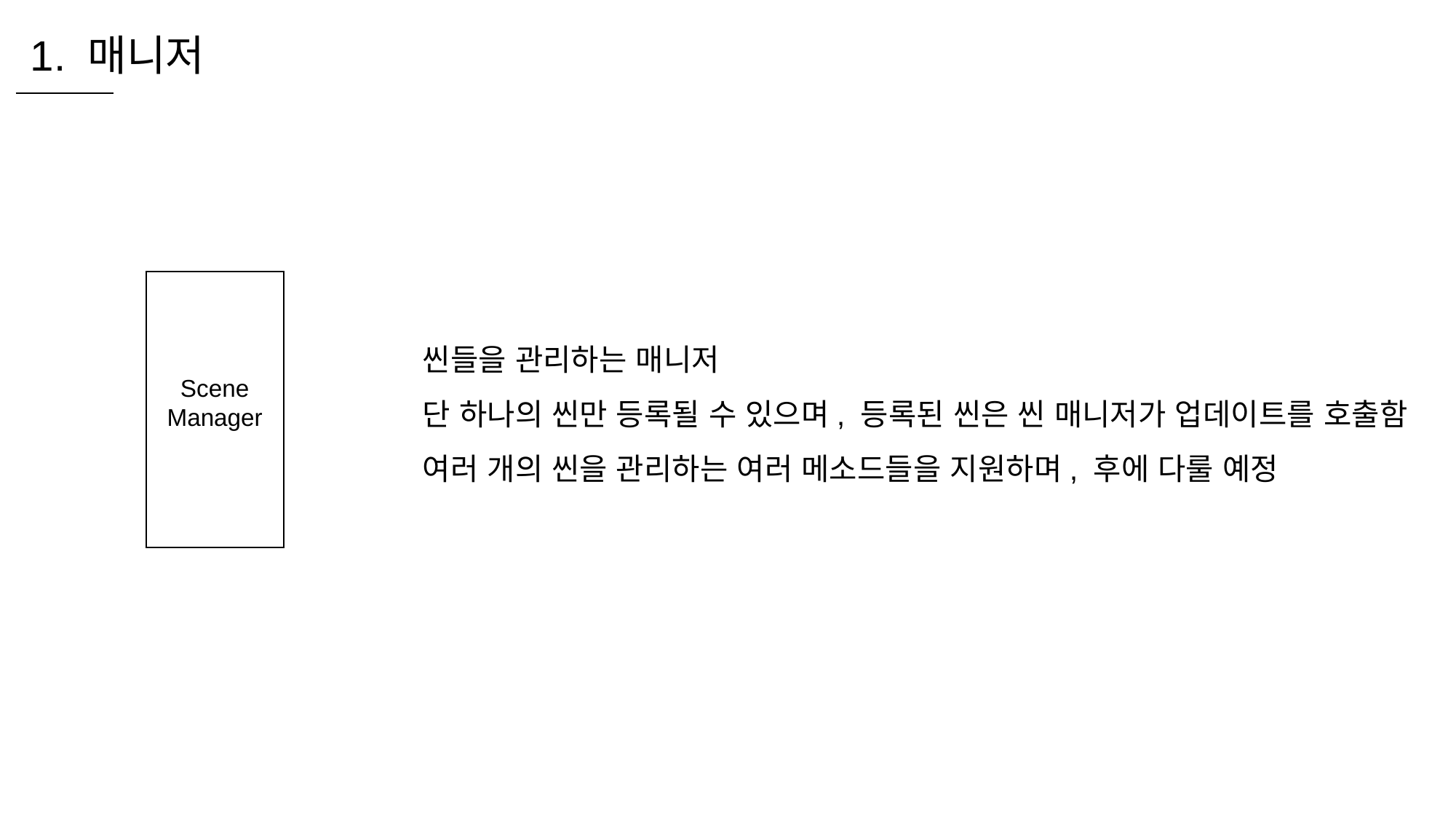

1. 매니저

Scene
Manager
씬들을 관리하는 매니저
단 하나의 씬만 등록될 수 있으며, 등록된 씬은 씬 매니저가 업데이트를 호출함
여러 개의 씬을 관리하는 여러 메소드들을 지원하며, 후에 다룰 예정